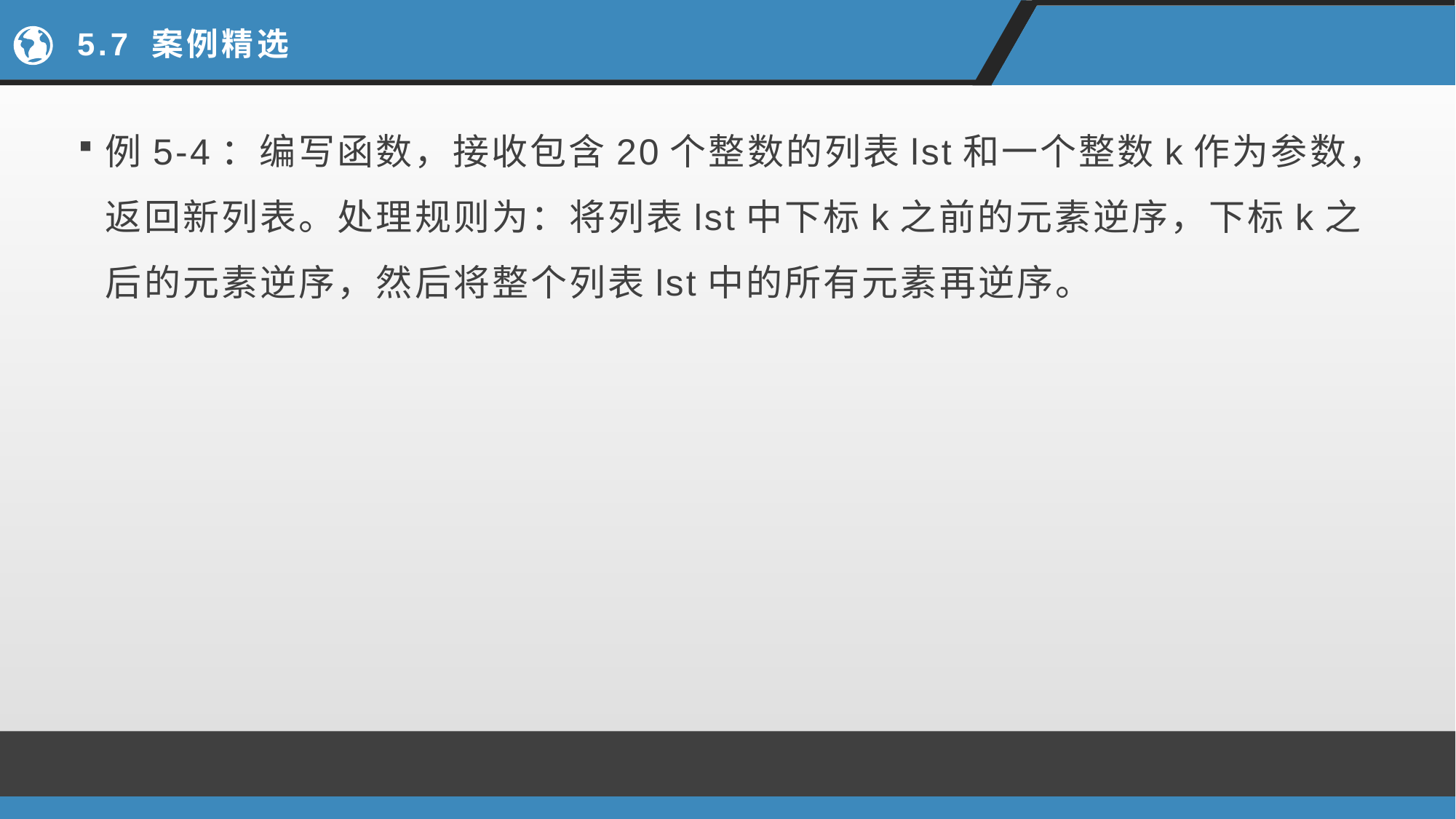

# 5.7 案例精选

例5-4：编写函数，接收包含20个整数的列表lst和一个整数k作为参数，返回新列表。处理规则为：将列表lst中下标k之前的元素逆序，下标k之后的元素逆序，然后将整个列表lst中的所有元素再逆序。